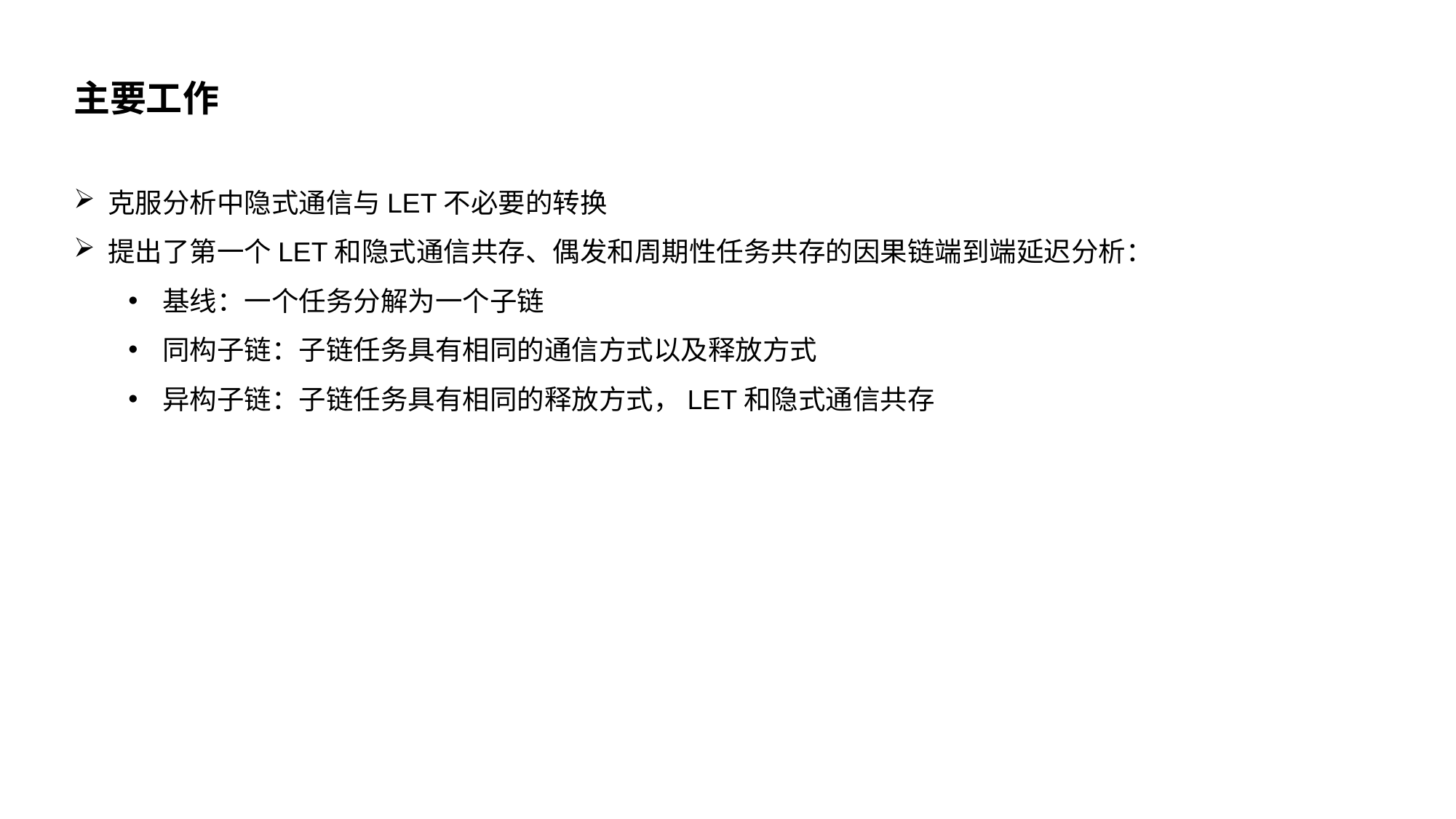

主要工作
克服分析中隐式通信与LET不必要的转换
提出了第一个LET和隐式通信共存、偶发和周期性任务共存的因果链端到端延迟分析：
基线：一个任务分解为一个子链
同构子链：子链任务具有相同的通信方式以及释放方式
异构子链：子链任务具有相同的释放方式，LET和隐式通信共存